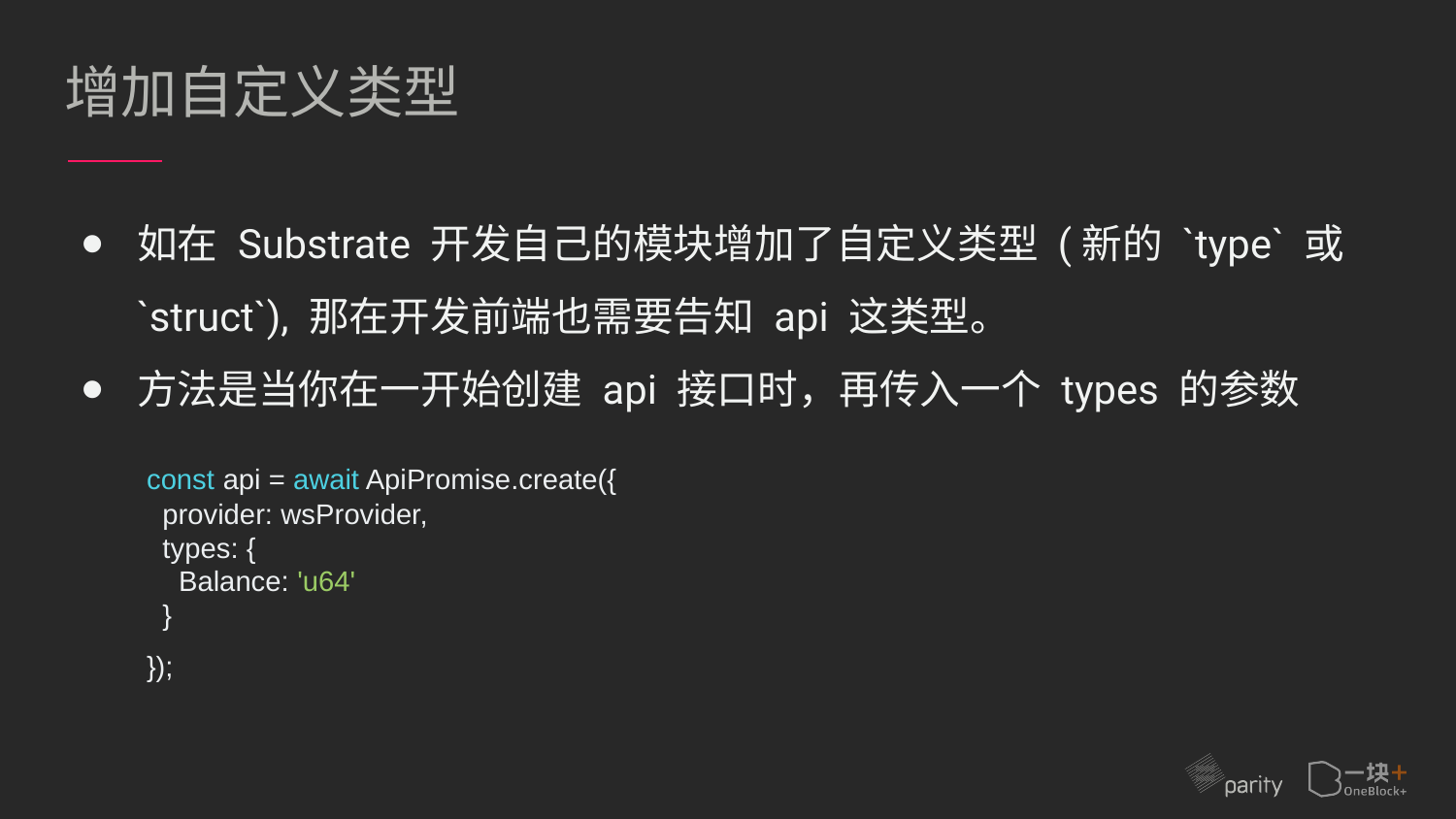

# 增加自定义类型
如在 Substrate 开发自己的模块增加了自定义类型 (新的 `type` 或 `struct`), 那在开发前端也需要告知 api 这类型。
方法是当你在一开始创建 api 接口时，再传入一个 types 的参数
const api = await ApiPromise.create({
  provider: wsProvider,
  types: {
    Balance: 'u64'
  }
});